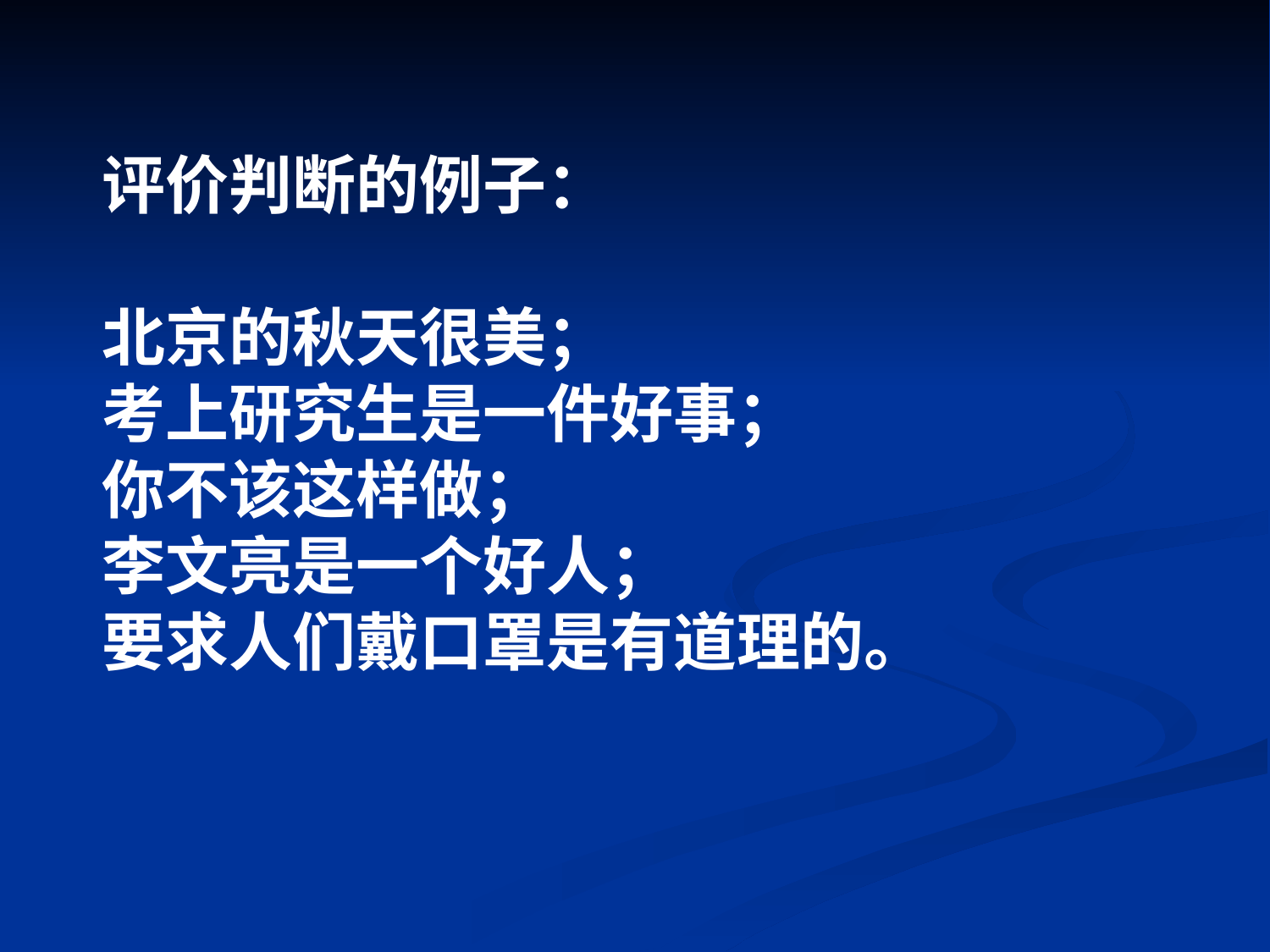

评价判断的例子：

北京的秋天很美；
考上研究生是一件好事；
你不该这样做；
李文亮是一个好人；
要求人们戴口罩是有道理的。